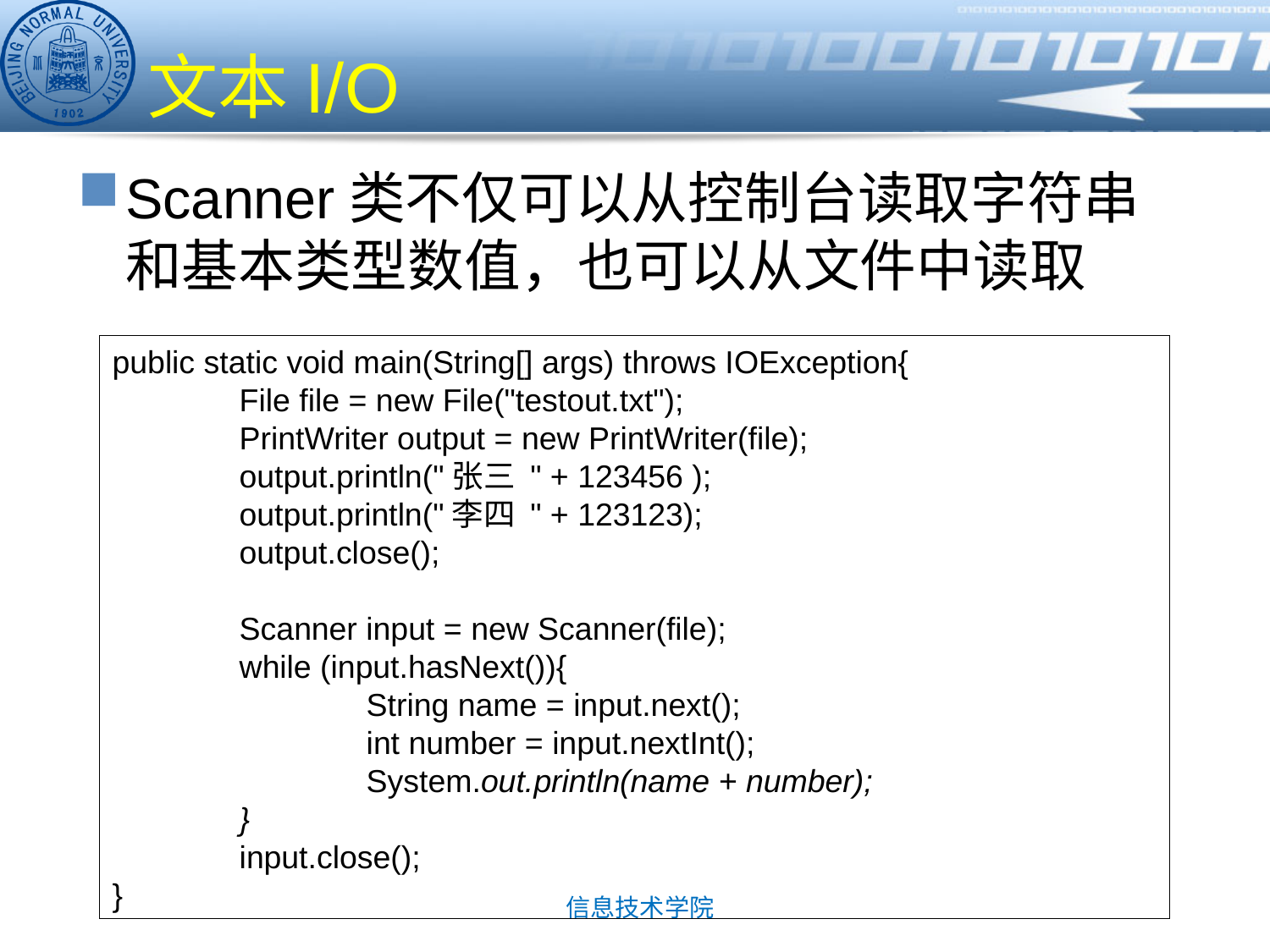

# 文本I/O
Scanner类不仅可以从控制台读取字符串和基本类型数值，也可以从文件中读取
public static void main(String[] args) throws IOException{
	File file = new File("testout.txt");
	PrintWriter output = new PrintWriter(file);
	output.println("张三 " + 123456 );
	output.println("李四 " + 123123);
	output.close();

	Scanner input = new Scanner(file);
	while (input.hasNext()){
		String name = input.next();
		int number = input.nextInt();
		System.out.println(name + number);
	}
	input.close();
}
20